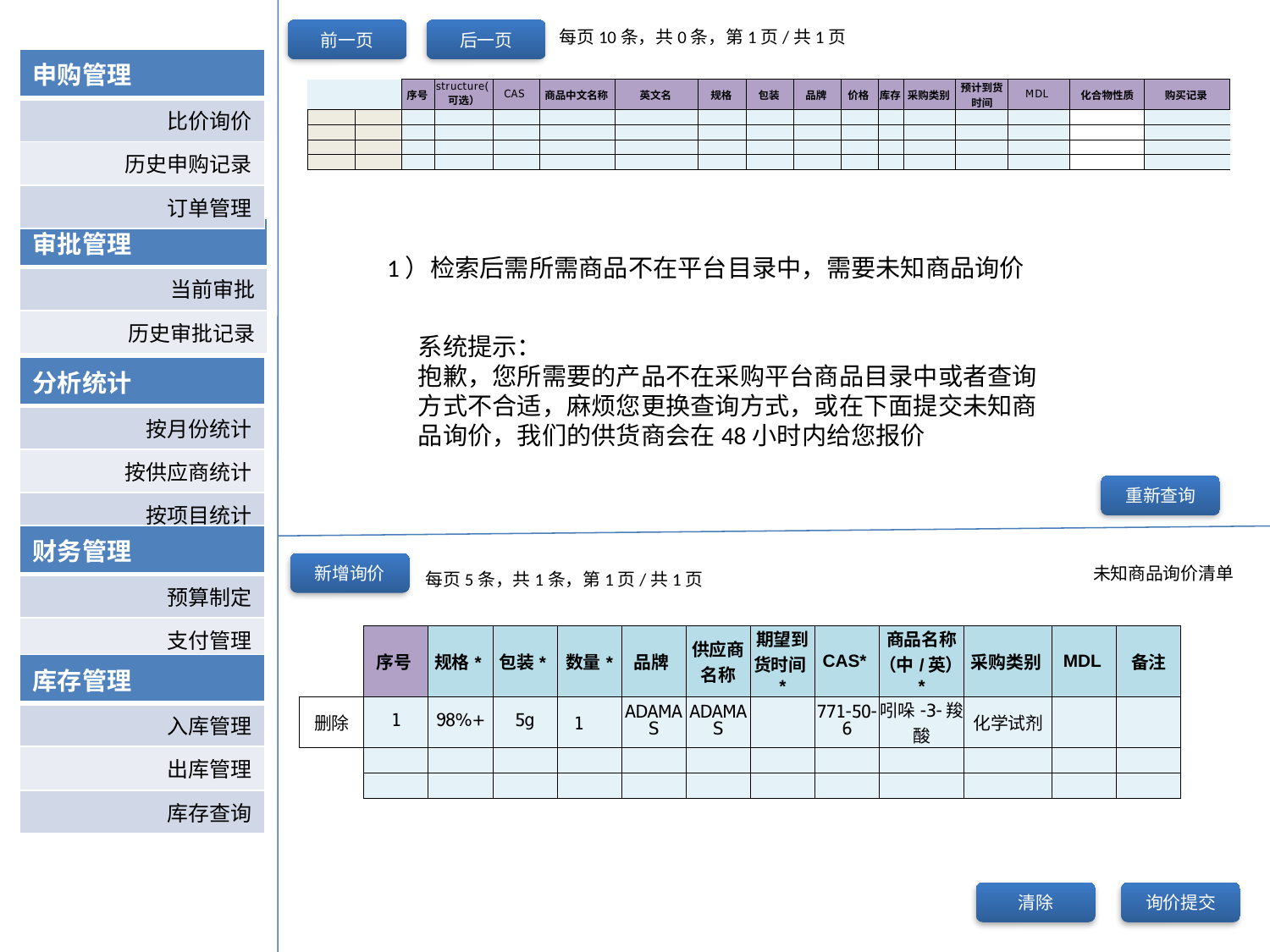

前一页
后一页
每页10条，共0条，第1页/共1页
| 申购管理 |
| --- |
| 比价询价 |
| 历史申购记录 |
| 订单管理 |
|  |  | 序号 | structure(可选） | CAS | 商品中文名称 | 英文名 | 规格 | 包装 | 品牌 | 价格 | 库存 | 采购类别 | 预计到货时间 | MDL | 化合物性质 | 购买记录 |
| --- | --- | --- | --- | --- | --- | --- | --- | --- | --- | --- | --- | --- | --- | --- | --- | --- |
|  |  |  |  |  |  |  |  |  |  |  |  |  |  |  |  |  |
|  |  |  |  |  |  |  |  |  |  |  |  |  |  |  |  |  |
|  |  |  |  |  |  |  |  |  |  |  |  |  |  |  |  |  |
|  |  |  |  |  |  |  |  |  |  |  |  |  |  |  |  |  |
| 审批管理 |
| --- |
| 当前审批 |
| 历史审批记录 |
1）检索后需所需商品不在平台目录中，需要未知商品询价
系统提示：
抱歉，您所需要的产品不在采购平台商品目录中或者查询方式不合适，麻烦您更换查询方式，或在下面提交未知商品询价，我们的供货商会在48小时内给您报价
| 分析统计 |
| --- |
| 按月份统计 |
| 按供应商统计 |
| 按项目统计 |
重新查询
| 财务管理 |
| --- |
| 预算制定 |
| 支付管理 |
新增询价
未知商品询价清单
每页5条，共1条，第1页/共1页
|  | 序号 | 规格\* | 包装\* | 数量\* | 品牌 | 供应商名称 | 期望到货时间\* | CAS\* | 商品名称（中/英）\* | 采购类别 | MDL | 备注 |
| --- | --- | --- | --- | --- | --- | --- | --- | --- | --- | --- | --- | --- |
| 删除 | 1 | 98%+ | 5g | 1 | ADAMAS | ADAMAS |  | 771-50-6 | 吲哚-3-羧酸 | 化学试剂 |  |  |
|  |  |  |  |  |  |  |  |  |  |  |  |  |
|  |  |  |  |  |  |  |  |  |  |  |  |  |
| 库存管理 |
| --- |
| 入库管理 |
| 出库管理 |
| 库存查询 |
清除
询价提交